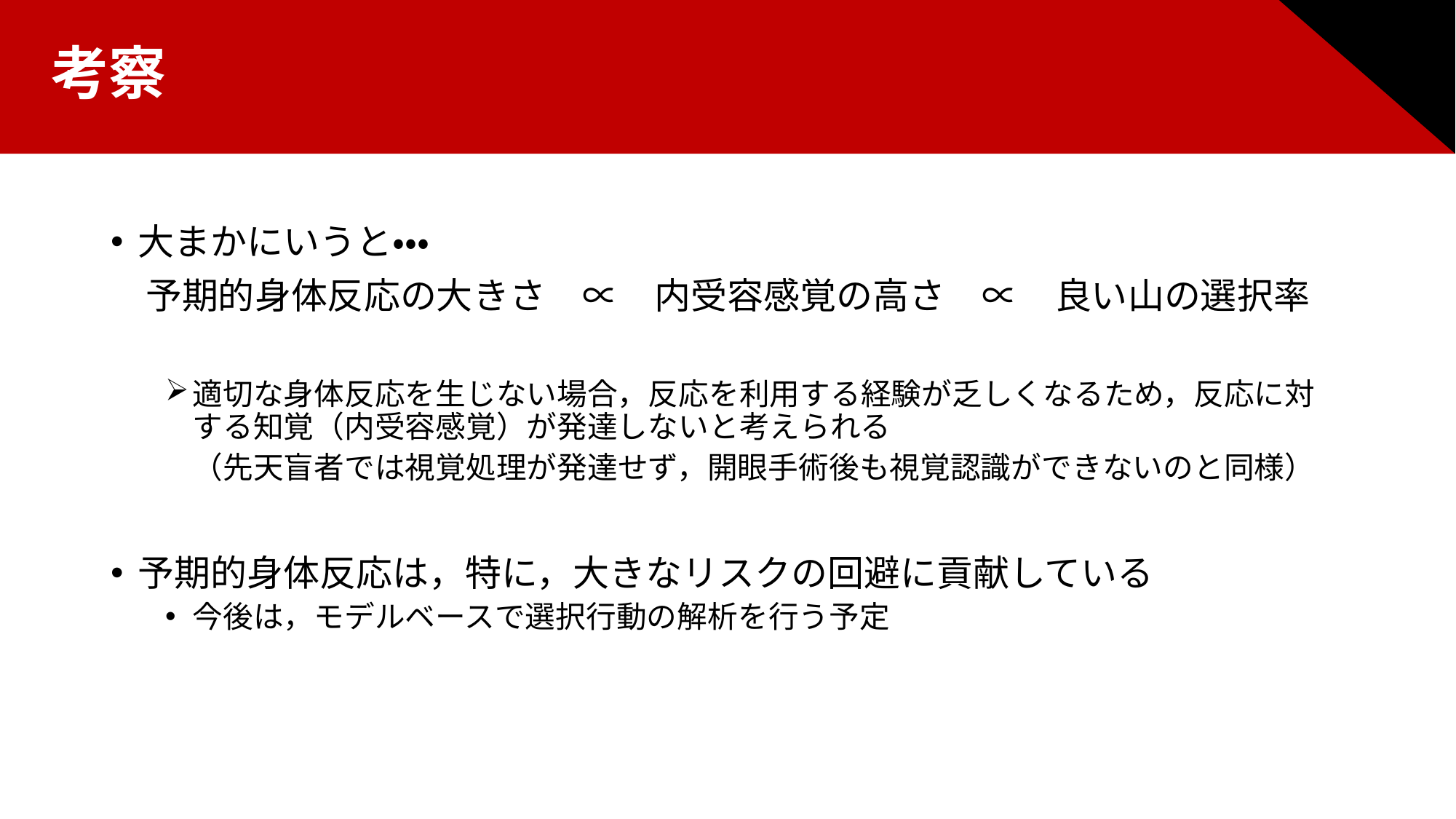

考察
大まかにいうと・・・
予期的身体反応の大きさ　∝　内受容感覚の高さ　∝　良い山の選択率

適切な身体反応を生じない場合，反応を利用する経験が乏しくなるため，反応に対する知覚（内受容感覚）が発達しないと考えられる
（先天盲者では視覚処理が発達せず，開眼手術後も視覚認識ができないのと同様）

予期的身体反応は，特に，大きなリスクの回避に貢献している
今後は，モデルベースで選択行動の解析を行う予定